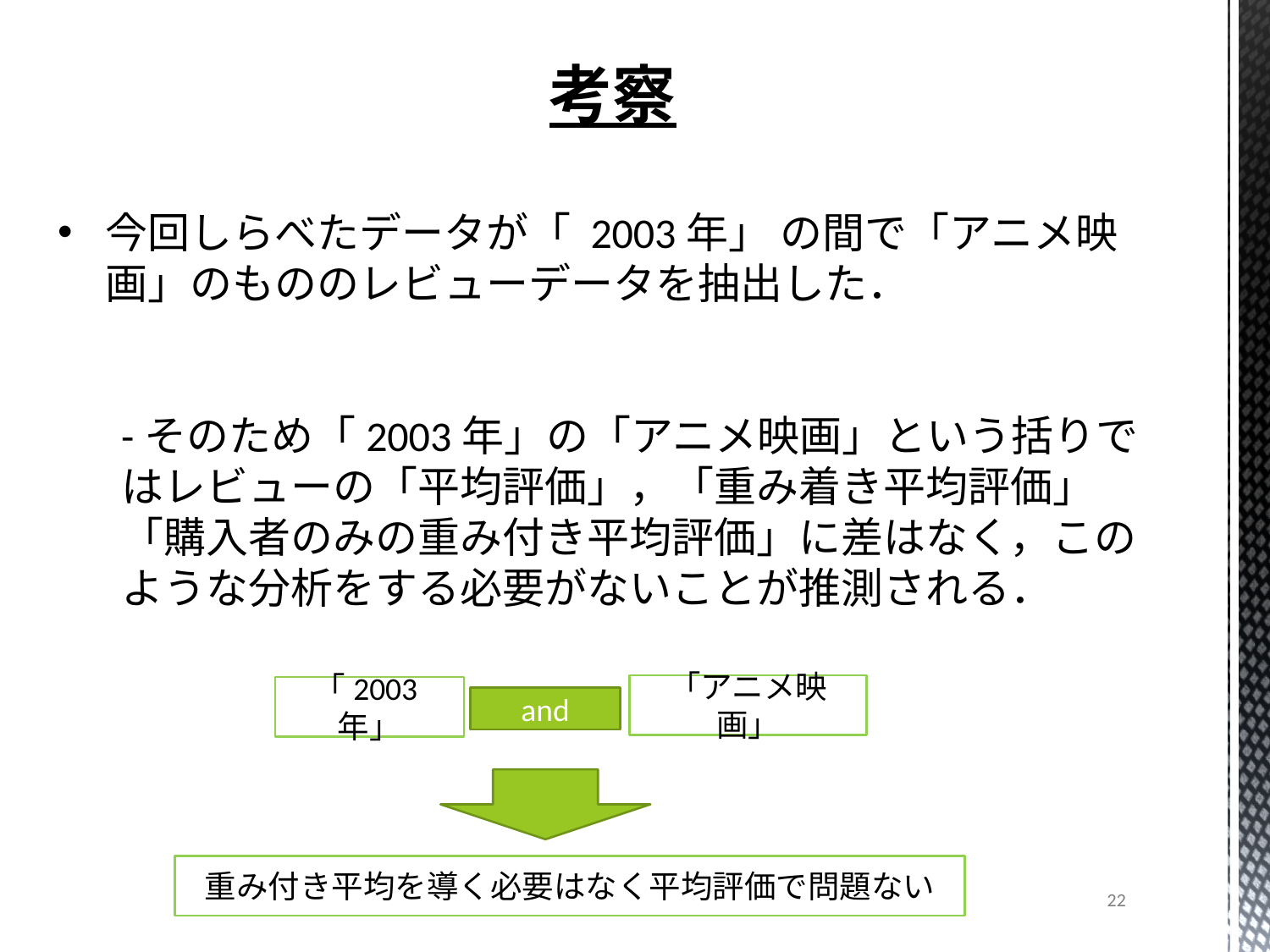

考察
今回しらべたデータが「 2003年」 の間で「アニメ映画」のもののレビューデータを抽出した．

-そのため「2003年」の「アニメ映画」という括りではレビューの「平均評価」，「重み着き平均評価」「購入者のみの重み付き平均評価」に差はなく，このような分析をする必要がないことが推測される．

「アニメ映画」
「2003年」
and

重み付き平均を導く必要はなく平均評価で問題ない
22